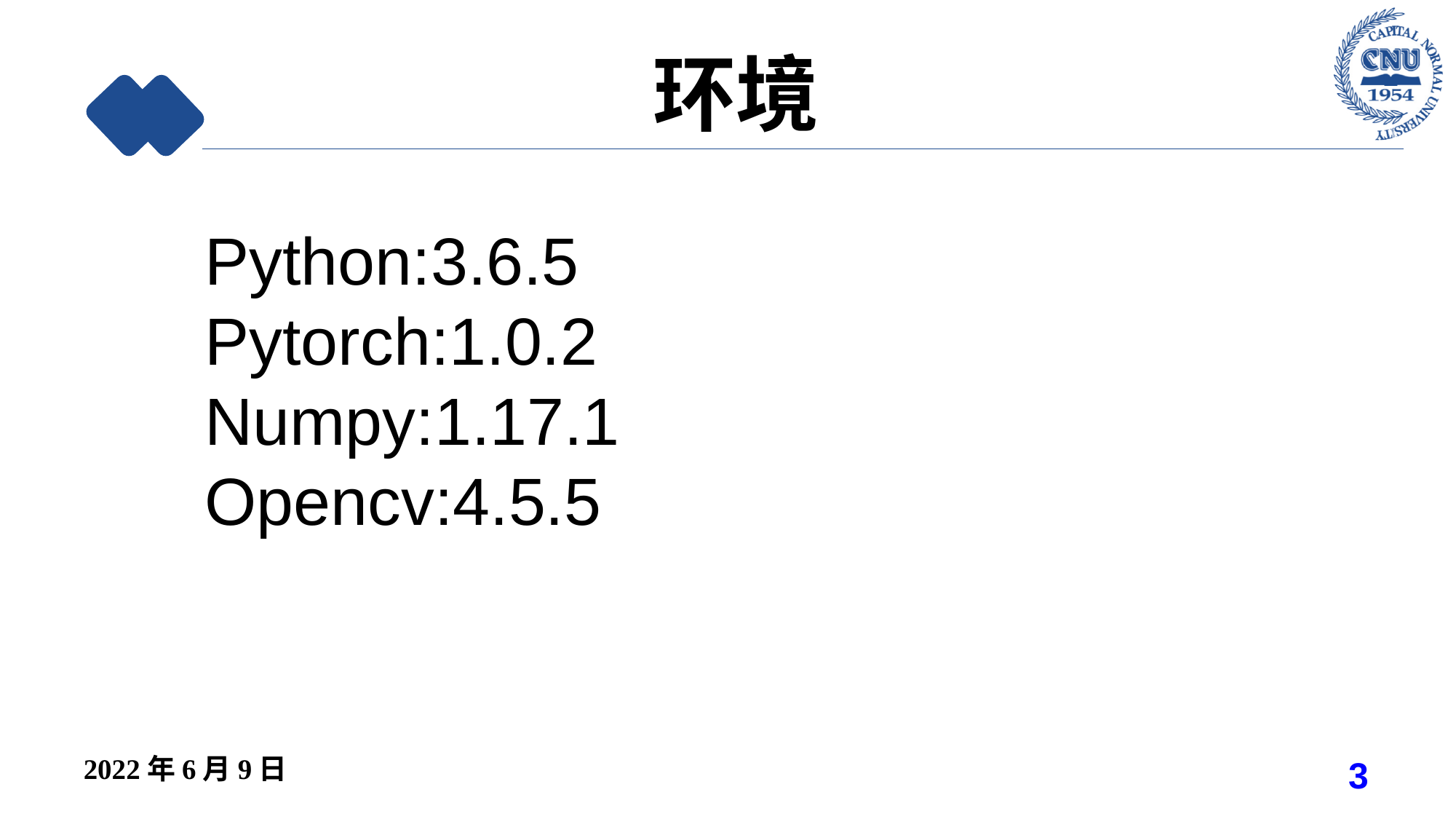

环境

Python:3.6.5
Pytorch:1.0.2
Numpy:1.17.1
Opencv:4.5.5

2022年6月9日
3